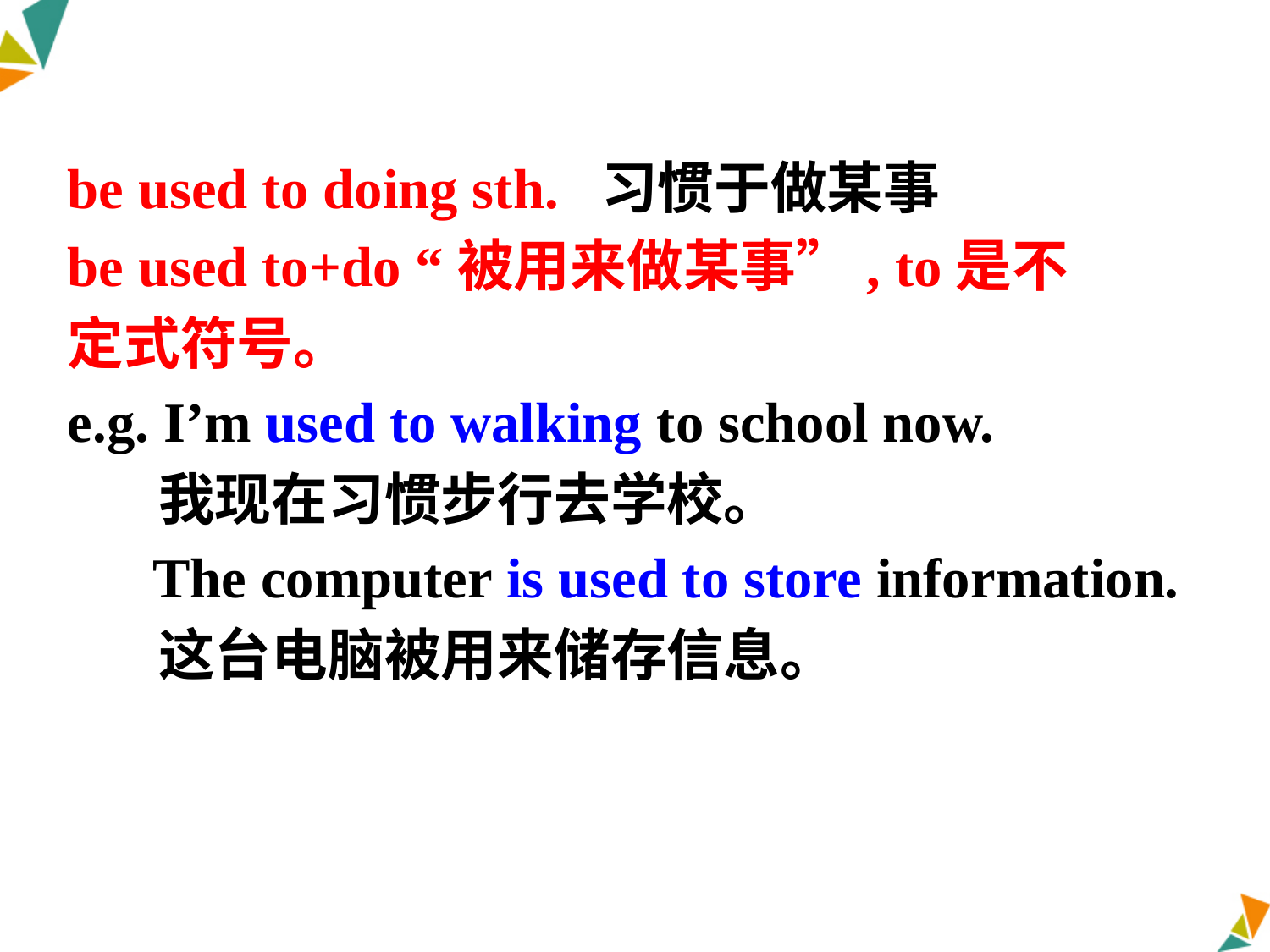

be used to doing sth.  习惯于做某事
be used to+do “被用来做某事”, to是不
定式符号。
e.g. I’m used to walking to school now.
      我现在习惯步行去学校。
      The computer is used to store information.
      这台电脑被用来储存信息。